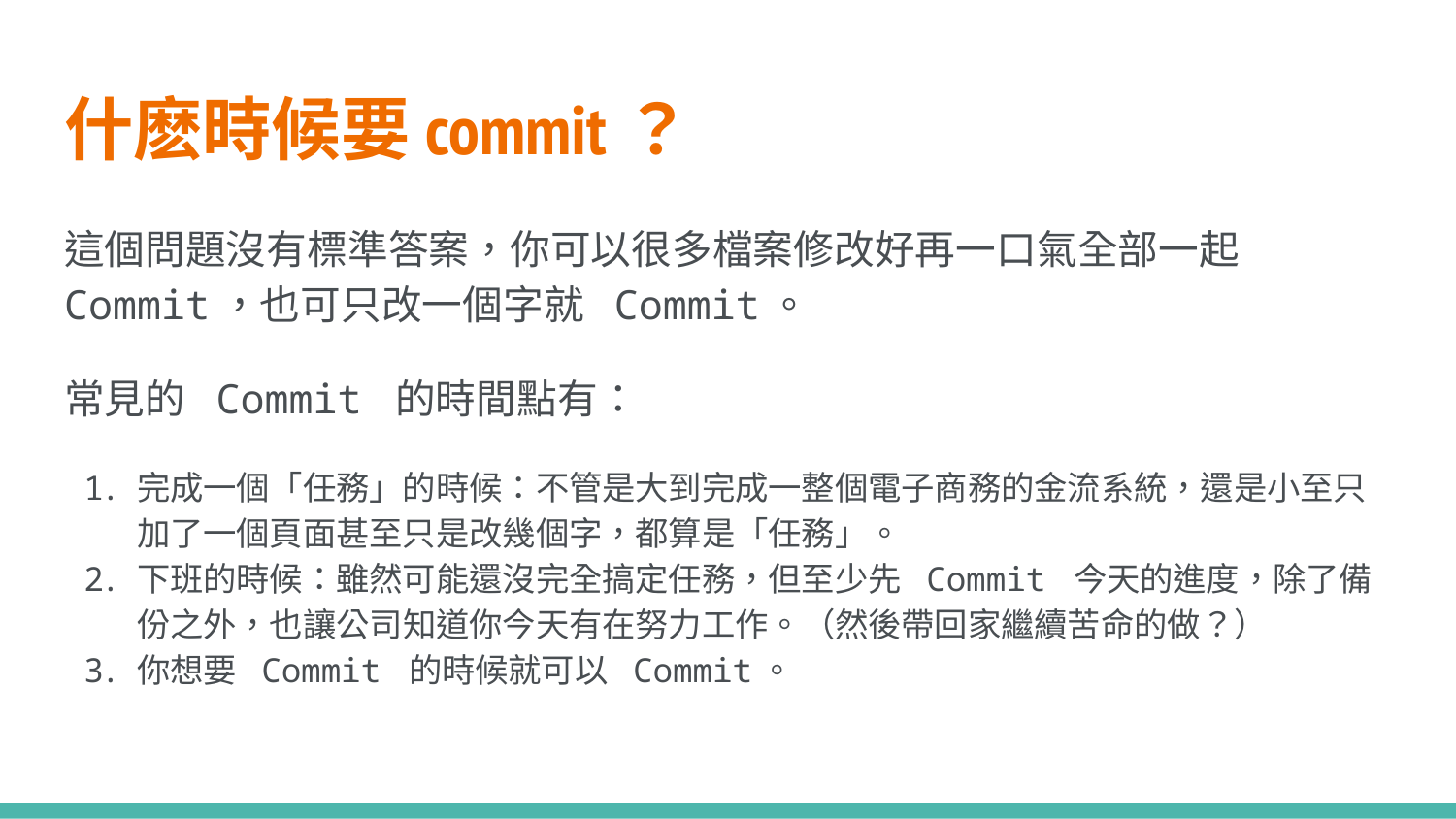

# 什麽時候要commit？
這個問題沒有標準答案，你可以很多檔案修改好再一口氣全部一起 Commit，也可只改一個字就 Commit。
常見的 Commit 的時間點有：
完成一個「任務」的時候：不管是大到完成一整個電子商務的金流系統，還是小至只加了一個頁面甚至只是改幾個字，都算是「任務」。
下班的時候：雖然可能還沒完全搞定任務，但至少先 Commit 今天的進度，除了備份之外，也讓公司知道你今天有在努力工作。（然後帶回家繼續苦命的做？）
你想要 Commit 的時候就可以 Commit。